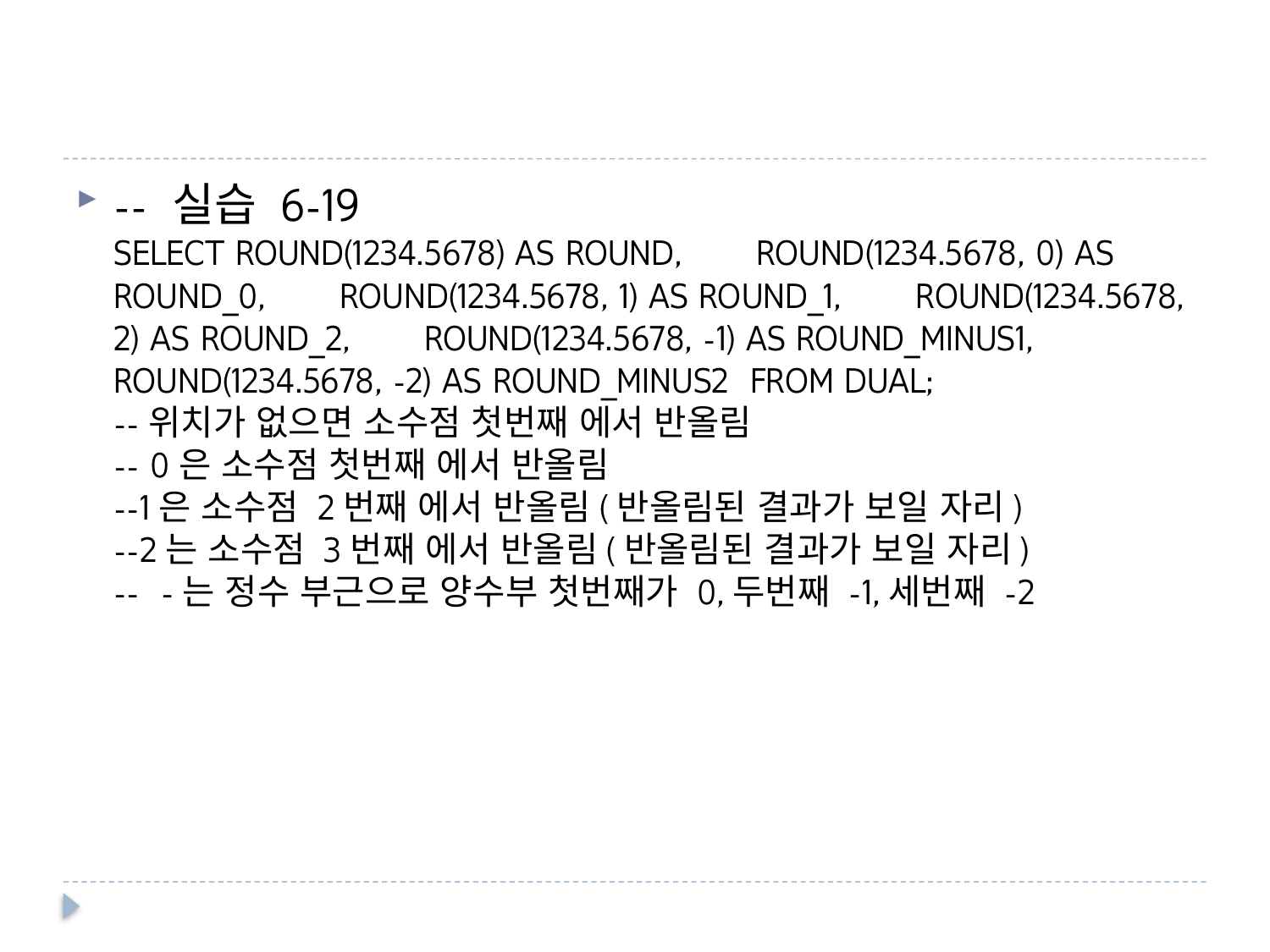

#
-- 실습 6-19
SELECT ROUND(1234.5678) AS ROUND,       ROUND(1234.5678, 0) AS ROUND_0,       ROUND(1234.5678, 1) AS ROUND_1,       ROUND(1234.5678, 2) AS ROUND_2,       ROUND(1234.5678, -1) AS ROUND_MINUS1,       ROUND(1234.5678, -2) AS ROUND_MINUS2  FROM DUAL;
--위치가 없으면 소수점 첫번째 에서 반올림
-- 0은 소수점 첫번째 에서 반올림
--1은 소수점 2번째 에서 반올림(반올림된 결과가 보일 자리)
--2는 소수점 3번째 에서 반올림(반올림된 결과가 보일 자리)
--  -는 정수 부근으로 양수부 첫번째가 0,두번째 -1,세번째 -2